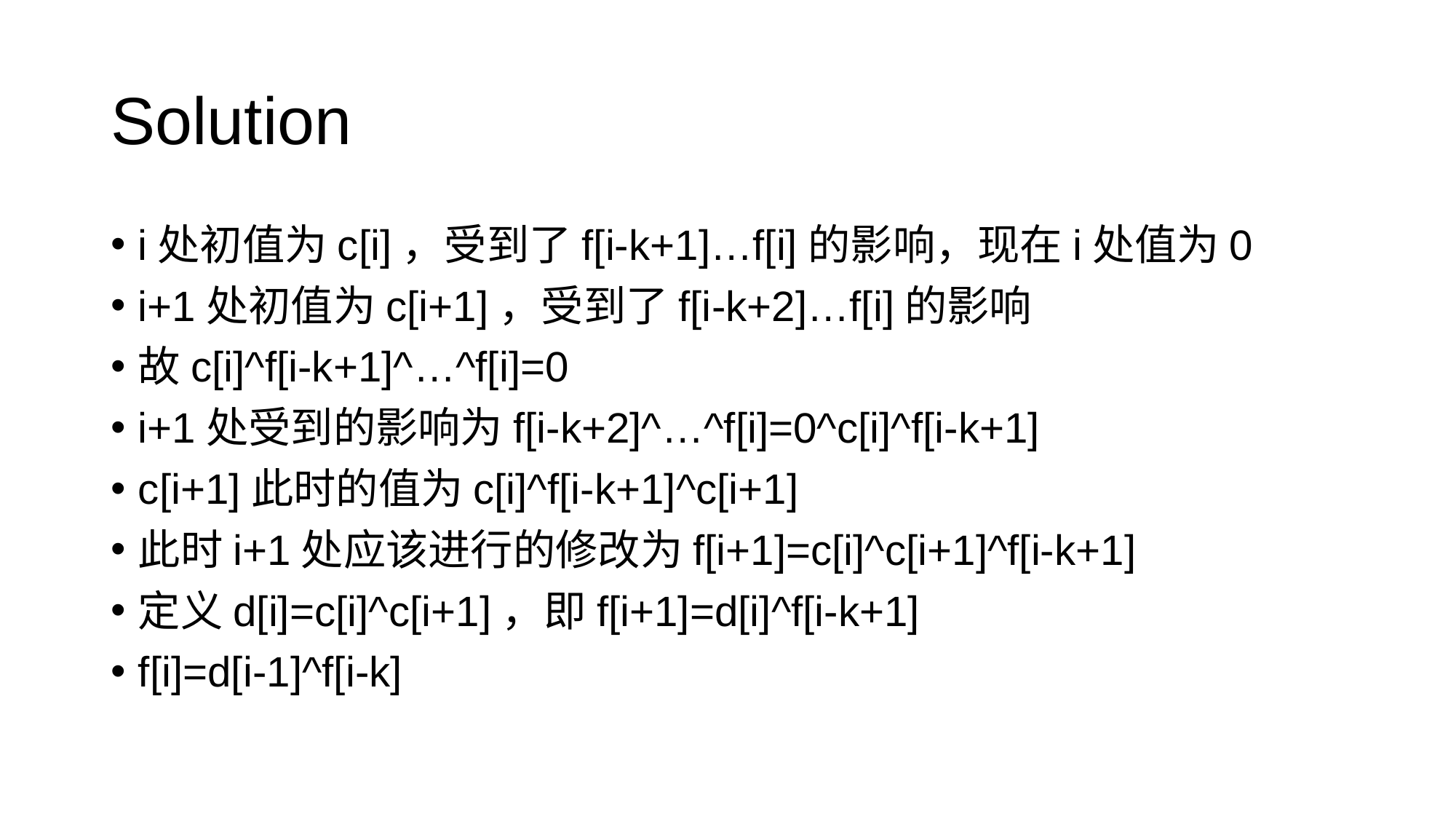

# Solution
i处初值为c[i]，受到了f[i-k+1]…f[i]的影响，现在i处值为0
i+1处初值为c[i+1]，受到了f[i-k+2]…f[i]的影响
故c[i]^f[i-k+1]^…^f[i]=0
i+1处受到的影响为f[i-k+2]^…^f[i]=0^c[i]^f[i-k+1]
c[i+1]此时的值为c[i]^f[i-k+1]^c[i+1]
此时i+1处应该进行的修改为f[i+1]=c[i]^c[i+1]^f[i-k+1]
定义d[i]=c[i]^c[i+1]，即f[i+1]=d[i]^f[i-k+1]
f[i]=d[i-1]^f[i-k]